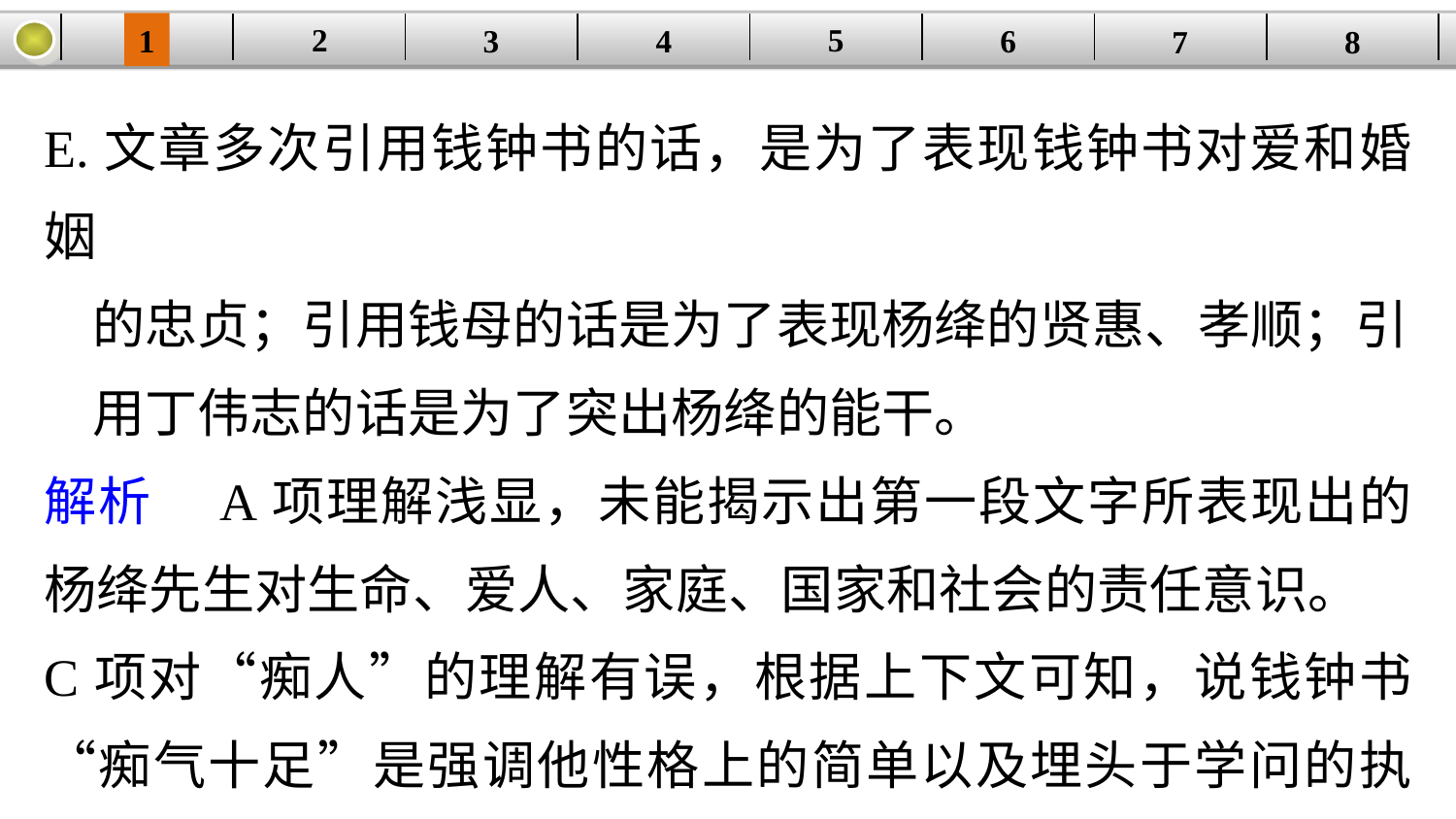

5
2
1
4
6
|  |  |  |  |  |  |  |  |
| --- | --- | --- | --- | --- | --- | --- | --- |
3
8
7

E.文章多次引用钱钟书的话，是为了表现钱钟书对爱和婚姻
   的忠贞；引用钱母的话是为了表现杨绛的贤惠、孝顺；引
   用丁伟志的话是为了突出杨绛的能干。
解析　A项理解浅显，未能揭示出第一段文字所表现出的杨绛先生对生命、爱人、家庭、国家和社会的责任意识。
C项对“痴人”的理解有误，根据上下文可知，说钱钟书“痴气十足”是强调他性格上的简单以及埋头于学问的执着，而且“绝无仅有的爱情观”过于绝对，文中没有这个意思。